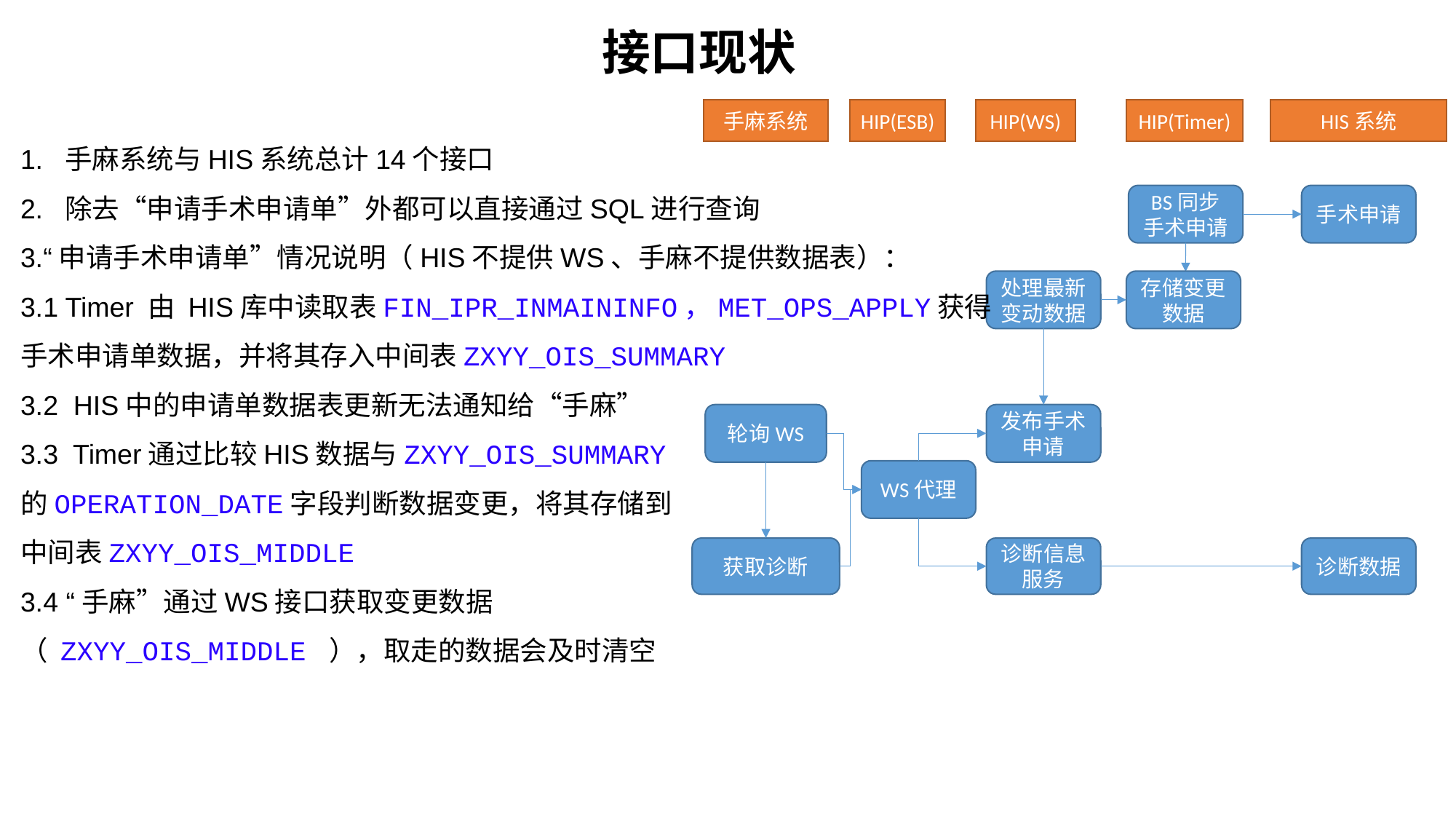

接口现状
手麻系统
HIP(WS)
HIS系统
HIP(ESB)
HIP(Timer)
BS同步手术申请
手术申请
处理最新变动数据
存储变更数据
轮询WS
发布手术申请
WS代理
诊断信息服务
获取诊断
诊断数据
1.  手麻系统与HIS系统总计14个接口
2.  除去“申请手术申请单”外都可以直接通过SQL进行查询
3.“申请手术申请单”情况说明（HIS不提供WS、手麻不提供数据表）：
3.1 Timer 由 HIS库中读取表FIN_IPR_INMAININFO，MET_OPS_APPLY获得
手术申请单数据，并将其存入中间表ZXYY_OIS_SUMMARY
3.2  HIS中的申请单数据表更新无法通知给“手麻”
3.3  Timer通过比较HIS数据与ZXYY_OIS_SUMMARY
的OPERATION_DATE字段判断数据变更，将其存储到
中间表ZXYY_OIS_MIDDLE
3.4 “手麻”通过WS接口获取变更数据
（ ZXYY_OIS_MIDDLE ），取走的数据会及时清空